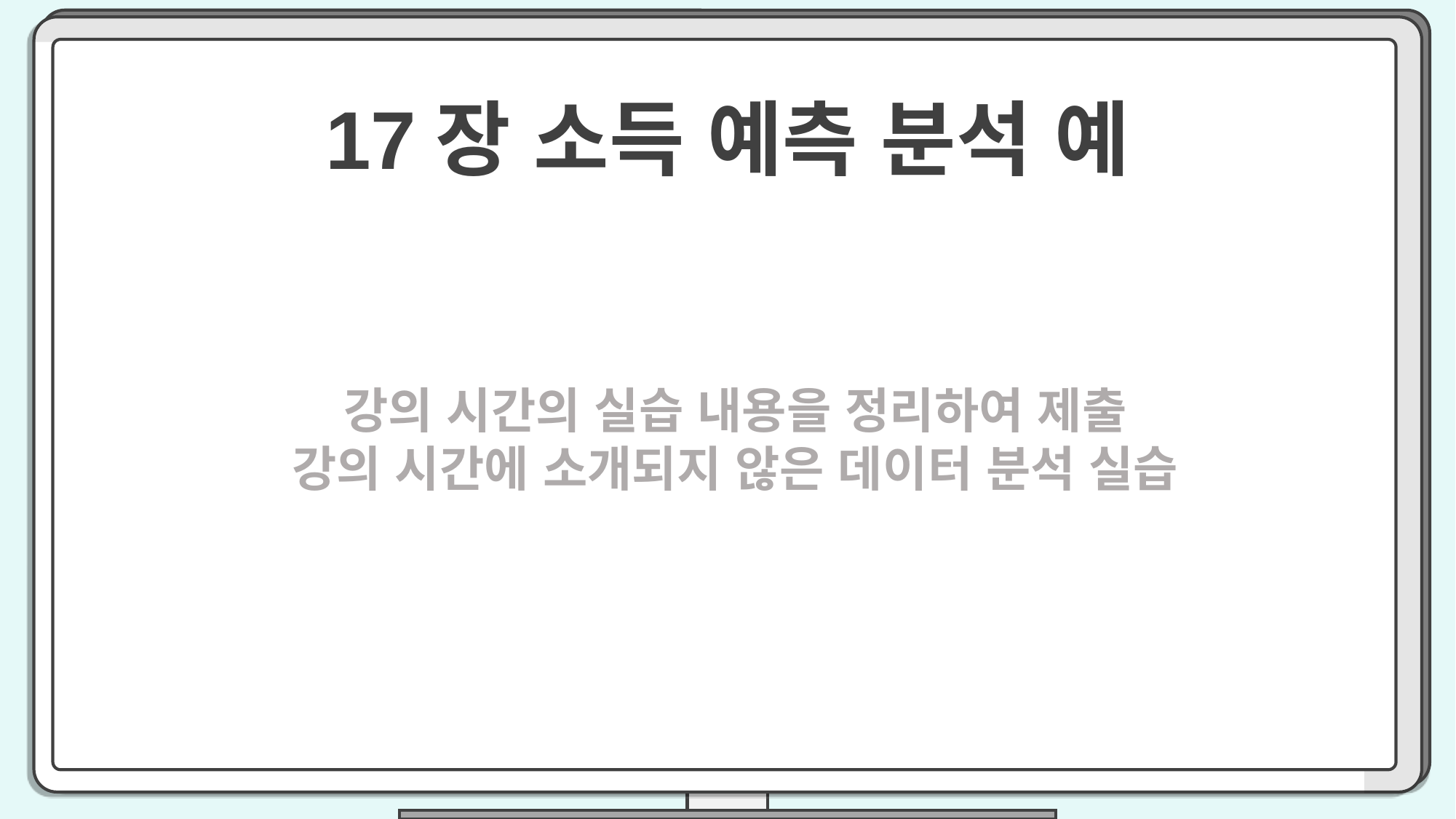

17장 소득 예측 분석 예
강의 시간의 실습 내용을 정리하여 제출
강의 시간에 소개되지 않은 데이터 분석 실습